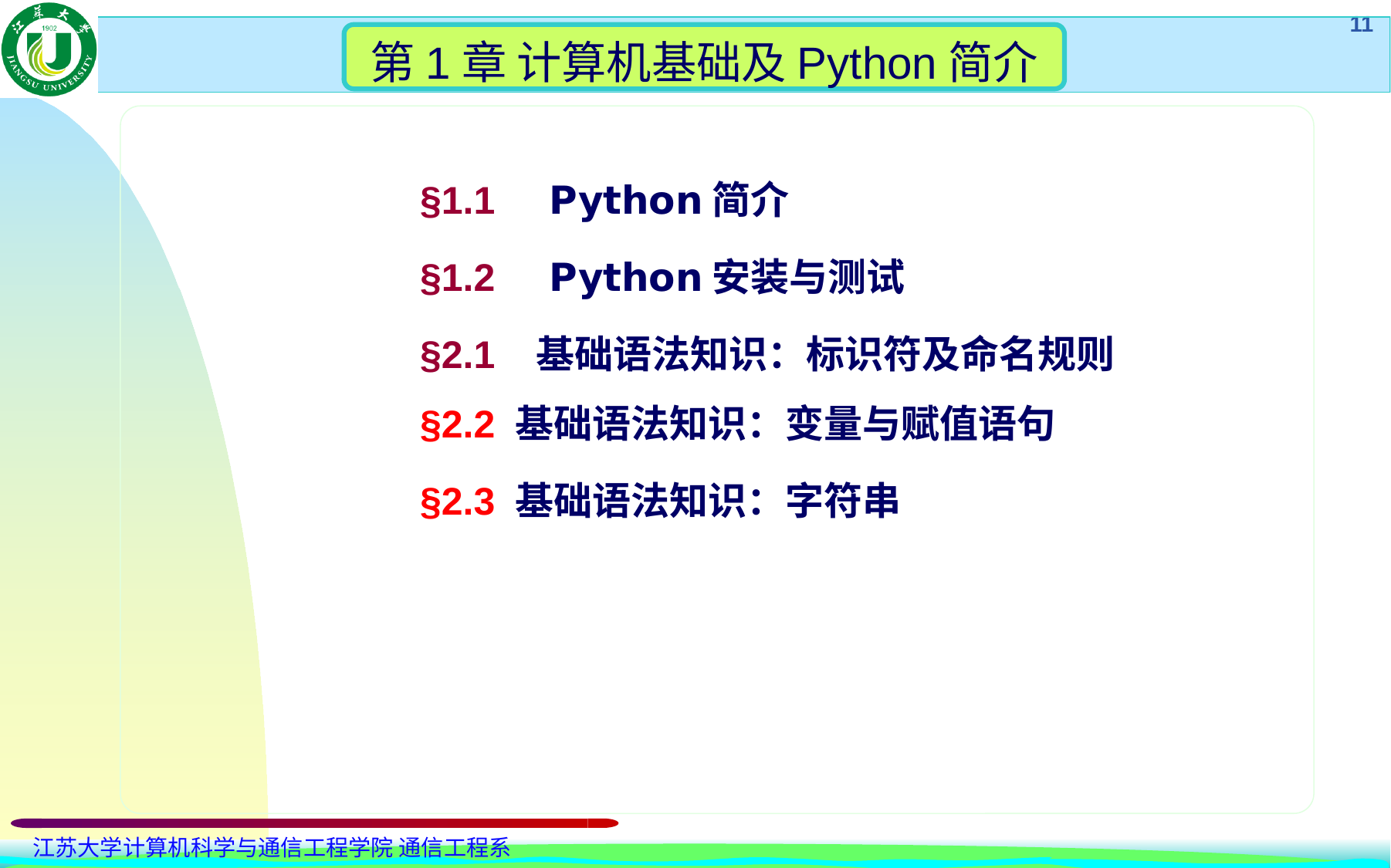

第1章 计算机基础及Python简介

§1.1 	 Python简介
§1.2 	 Python安装与测试
§2.1 	基础语法知识：标识符及命名规则§2.2 基础语法知识：变量与赋值语句
§2.3 基础语法知识：字符串